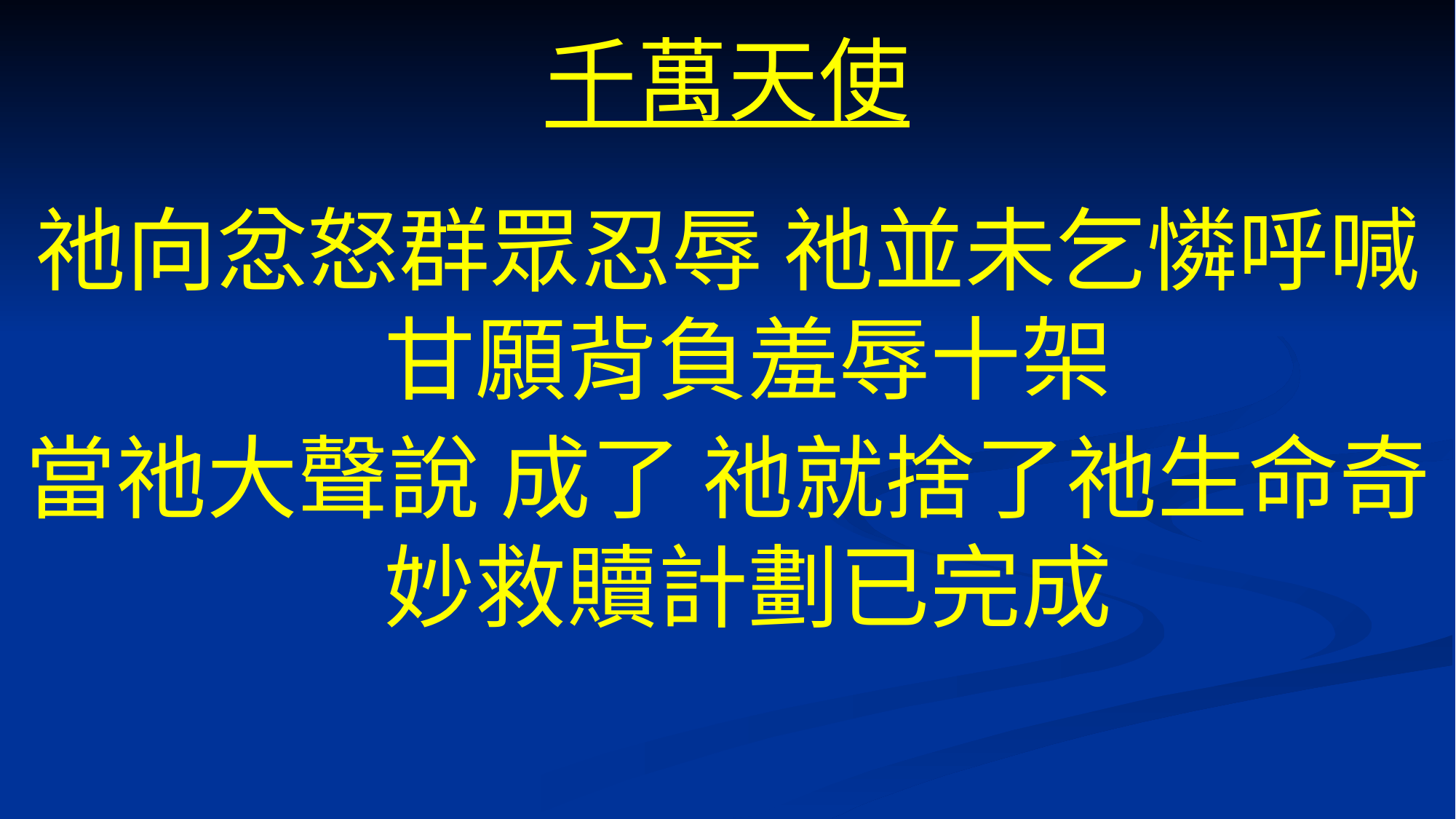

# 千萬天使
祂向忿怒群眾忍辱 祂並未乞憐呼喊甘願背負羞辱十架
當祂大聲說 成了 祂就捨了祂生命奇妙救贖計劃已完成